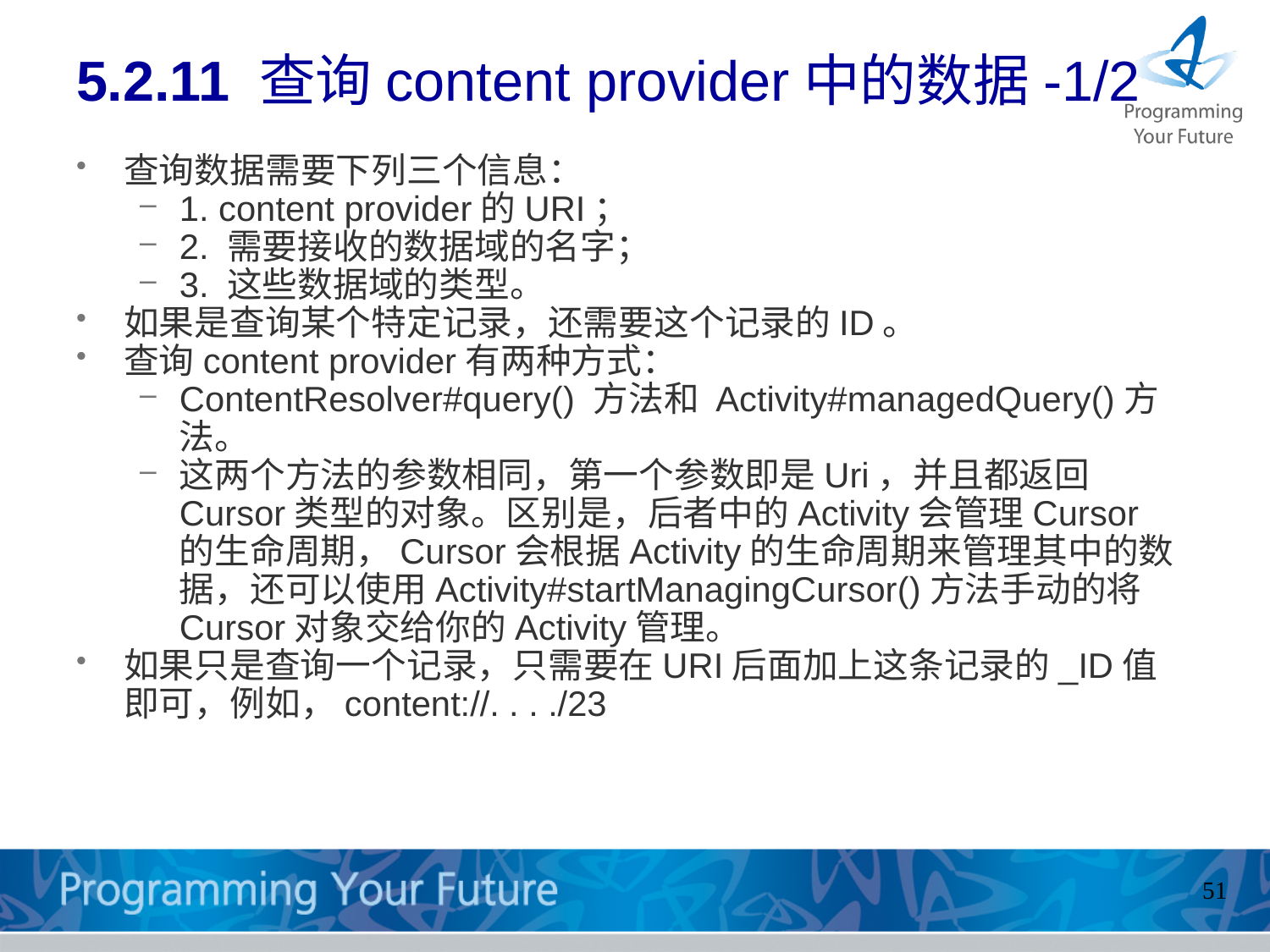

# 5.2.11 查询content provider中的数据-1/2
查询数据需要下列三个信息：
1. content provider的URI；
2. 需要接收的数据域的名字；
3. 这些数据域的类型。
如果是查询某个特定记录，还需要这个记录的ID。
查询content provider有两种方式：
ContentResolver#query() 方法和 Activity#managedQuery()方法。
这两个方法的参数相同，第一个参数即是Uri，并且都返回Cursor类型的对象。区别是，后者中的Activity会管理Cursor的生命周期，Cursor会根据Activity的生命周期来管理其中的数据，还可以使用Activity#startManagingCursor()方法手动的将Cursor对象交给你的Activity管理。
如果只是查询一个记录，只需要在URI后面加上这条记录的_ID值即可，例如，content://. . . ./23